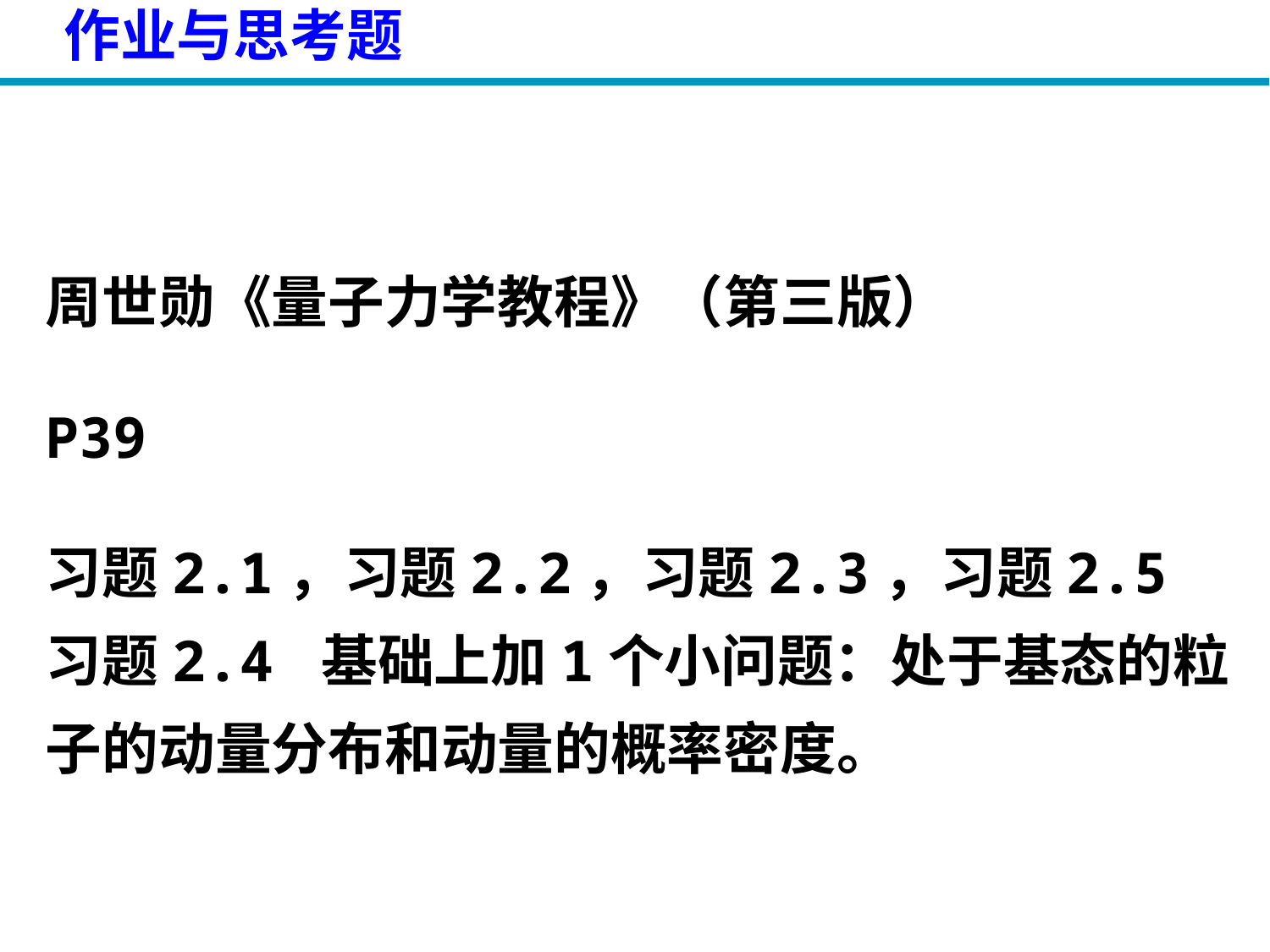

作业与思考题
周世勋《量子力学教程》（第三版）
P39
习题2.1，习题2.2，习题2.3，习题2.5
习题2.4 基础上加1个小问题：处于基态的粒子的动量分布和动量的概率密度。